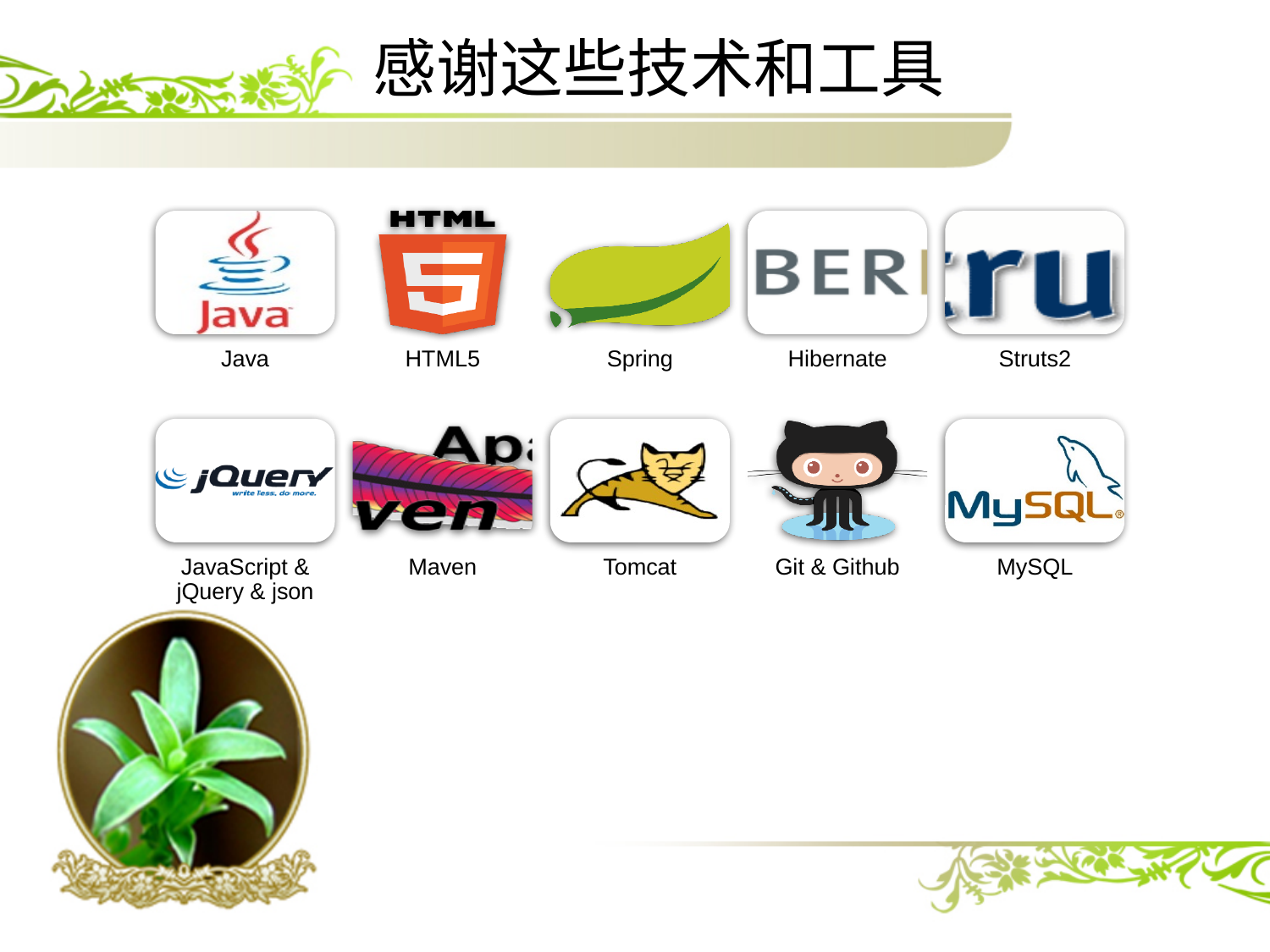

# 感谢这些技术和工具
Java
HTML5
Spring
Hibernate
Struts2
JavaScript & jQuery & json
Maven
Tomcat
Git & Github
MySQL